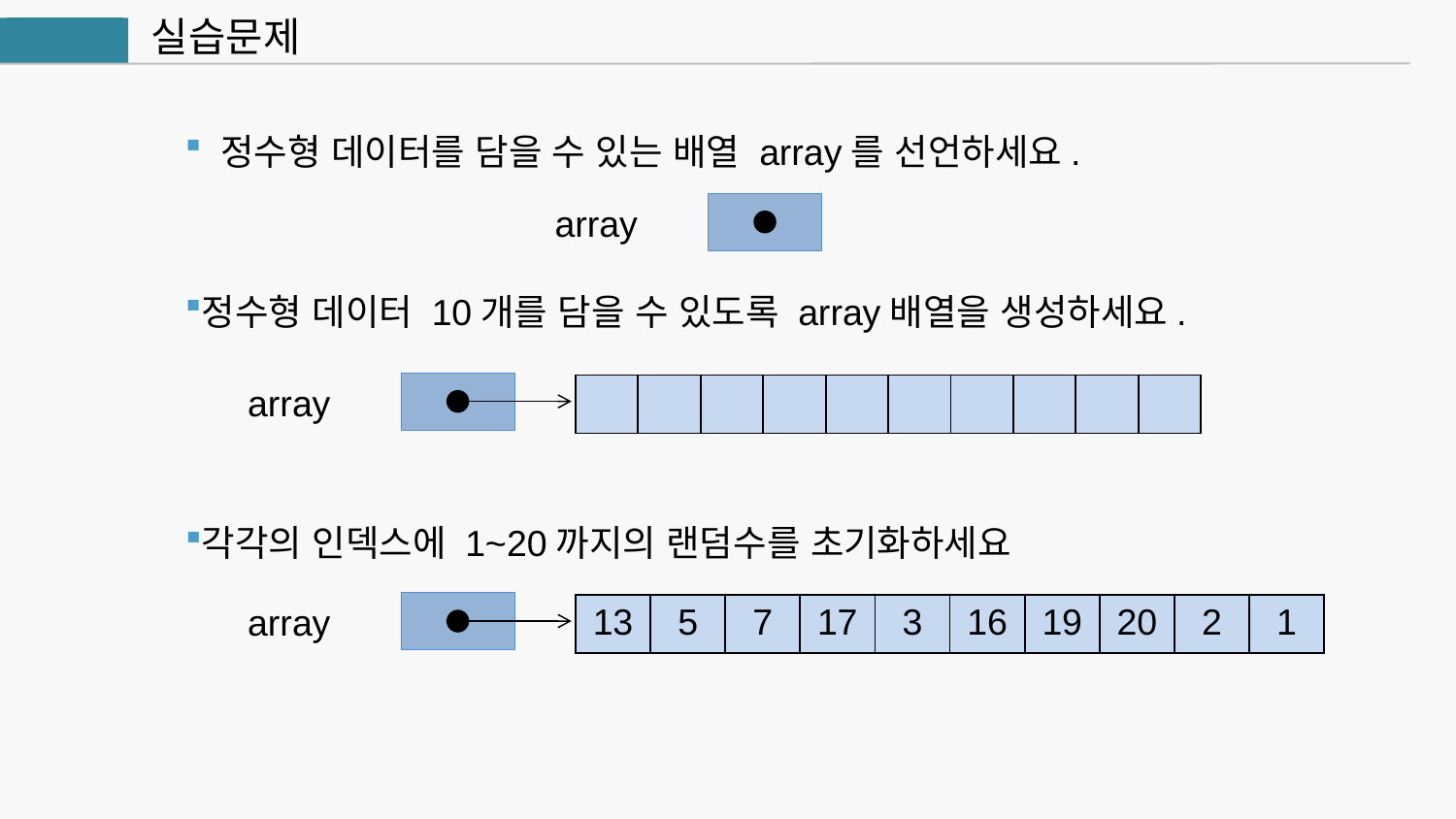

실습문제

자바
 정수형 데이터를 담을 수 있는 배열 array를 선언하세요.
array

정수형 데이터 10개를 담을 수 있도록 array배열을 생성하세요.
array

|  |  |  |  |  |  |  |  |  |  |
| --- | --- | --- | --- | --- | --- | --- | --- | --- | --- |
각각의 인덱스에 1~20까지의 랜덤수를 초기화하세요
array

| 13 | 5 | 7 | 17 | 3 | 16 | 19 | 20 | 2 | 1 |
| --- | --- | --- | --- | --- | --- | --- | --- | --- | --- |